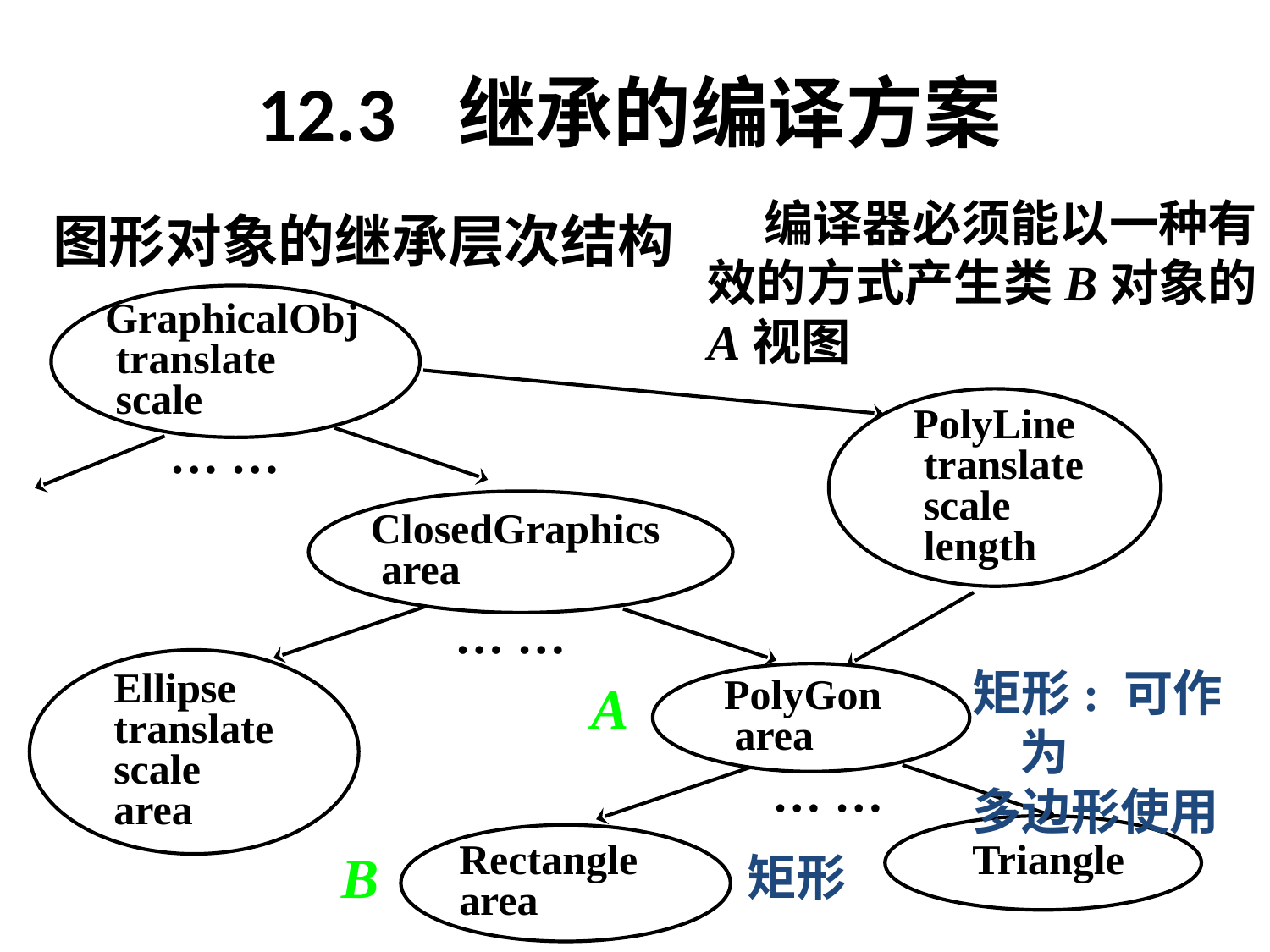

# 12.3  继承的编译方案
    编译器必须能以一种有
效的方式产生类B对象的
A视图
图形对象的继承层次结构
GraphicalObj
 translate
 scale

 PolyLine
  translate
  scale
  length

… …
ClosedGraphics
 area

… …
  Ellipse
  translate
  scale
  area
PolyGon
 area

… …
 Triangle
Rectangle
area
矩形: 可作为
多边形使用
A
B
矩形